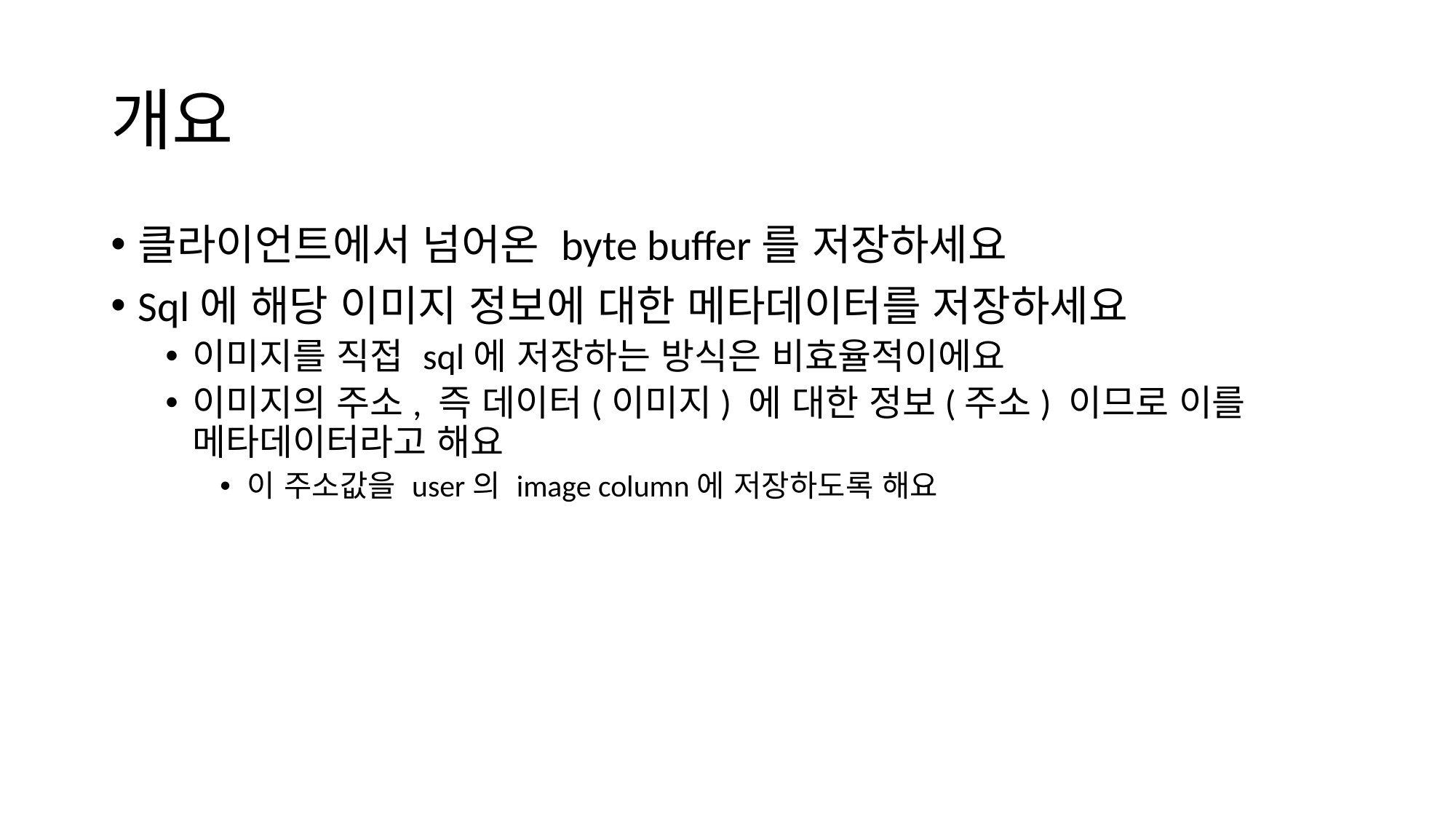

# 개요
클라이언트에서 넘어온 byte buffer를 저장하세요
Sql에 해당 이미지 정보에 대한 메타데이터를 저장하세요
이미지를 직접 sql에 저장하는 방식은 비효율적이에요
이미지의 주소, 즉 데이터(이미지) 에 대한 정보(주소) 이므로 이를 메타데이터라고 해요
이 주소값을 user의 image column에 저장하도록 해요